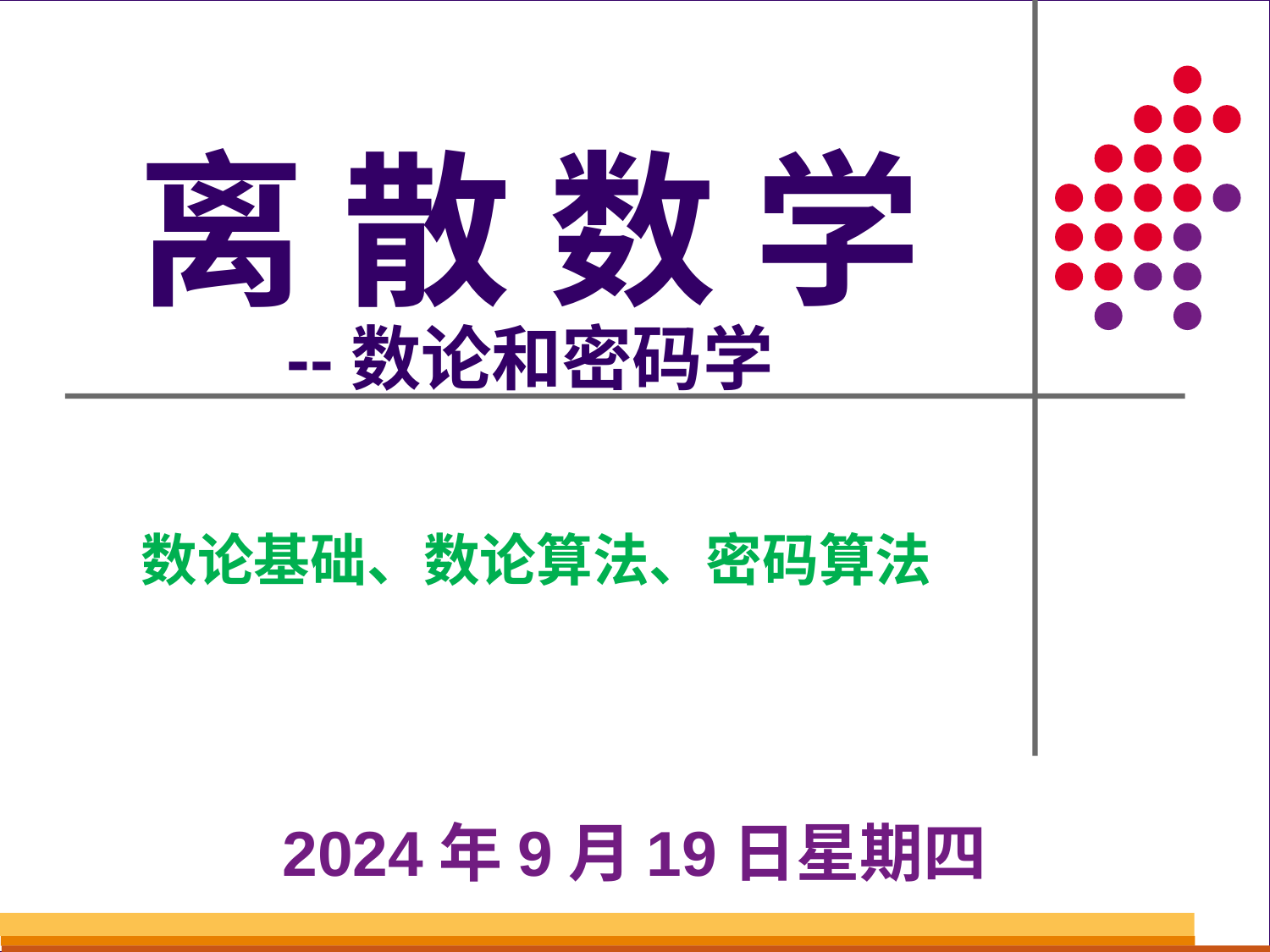

离 散 数 学
--数论和密码学
数论基础、数论算法、密码算法
2024年9月19日星期四